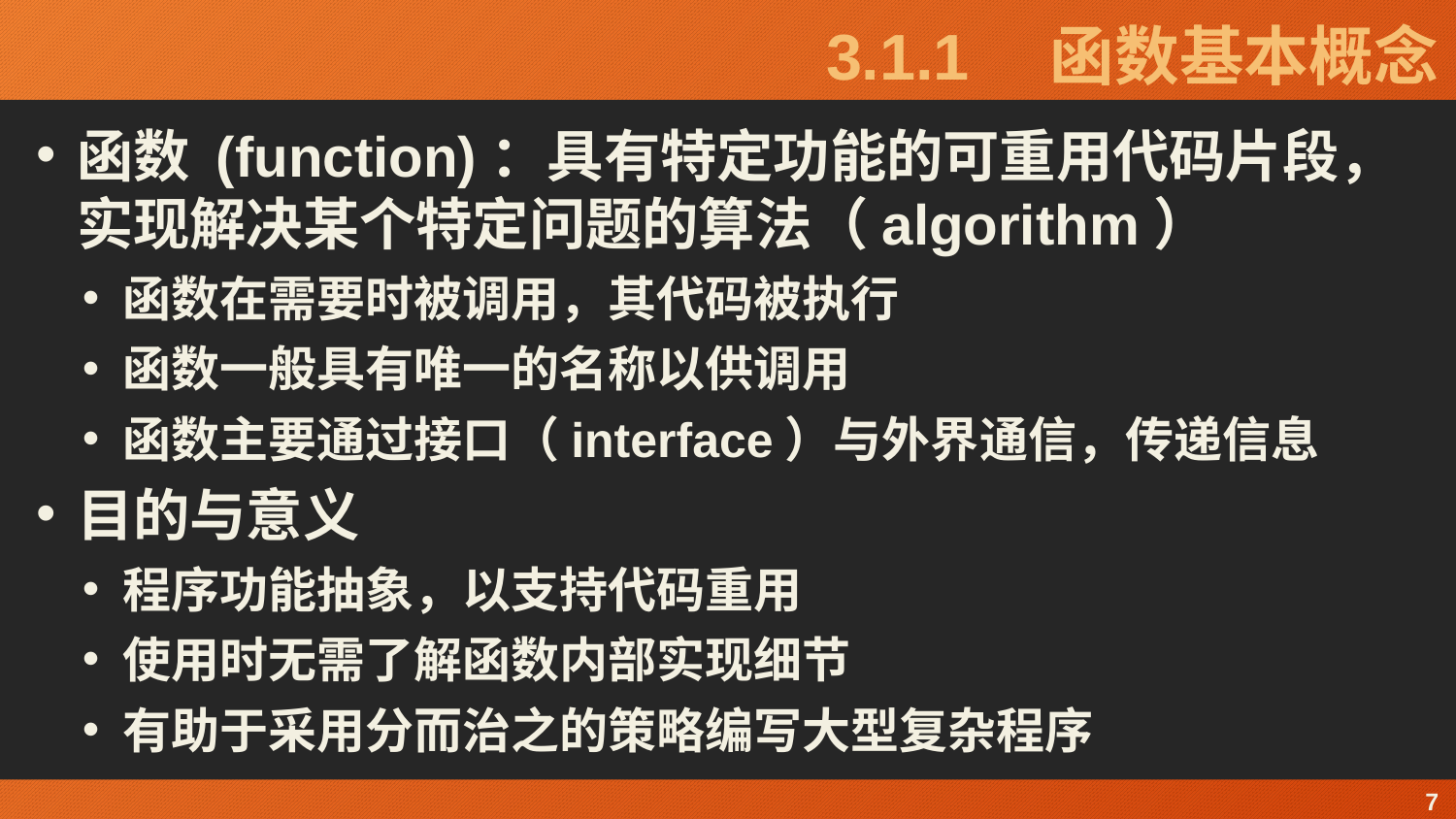

# 3.1.1　函数基本概念
函数 (function)：具有特定功能的可重用代码片段，实现解决某个特定问题的算法（algorithm）
函数在需要时被调用，其代码被执行
函数一般具有唯一的名称以供调用
函数主要通过接口（interface）与外界通信，传递信息
目的与意义
程序功能抽象，以支持代码重用
使用时无需了解函数内部实现细节
有助于采用分而治之的策略编写大型复杂程序
7